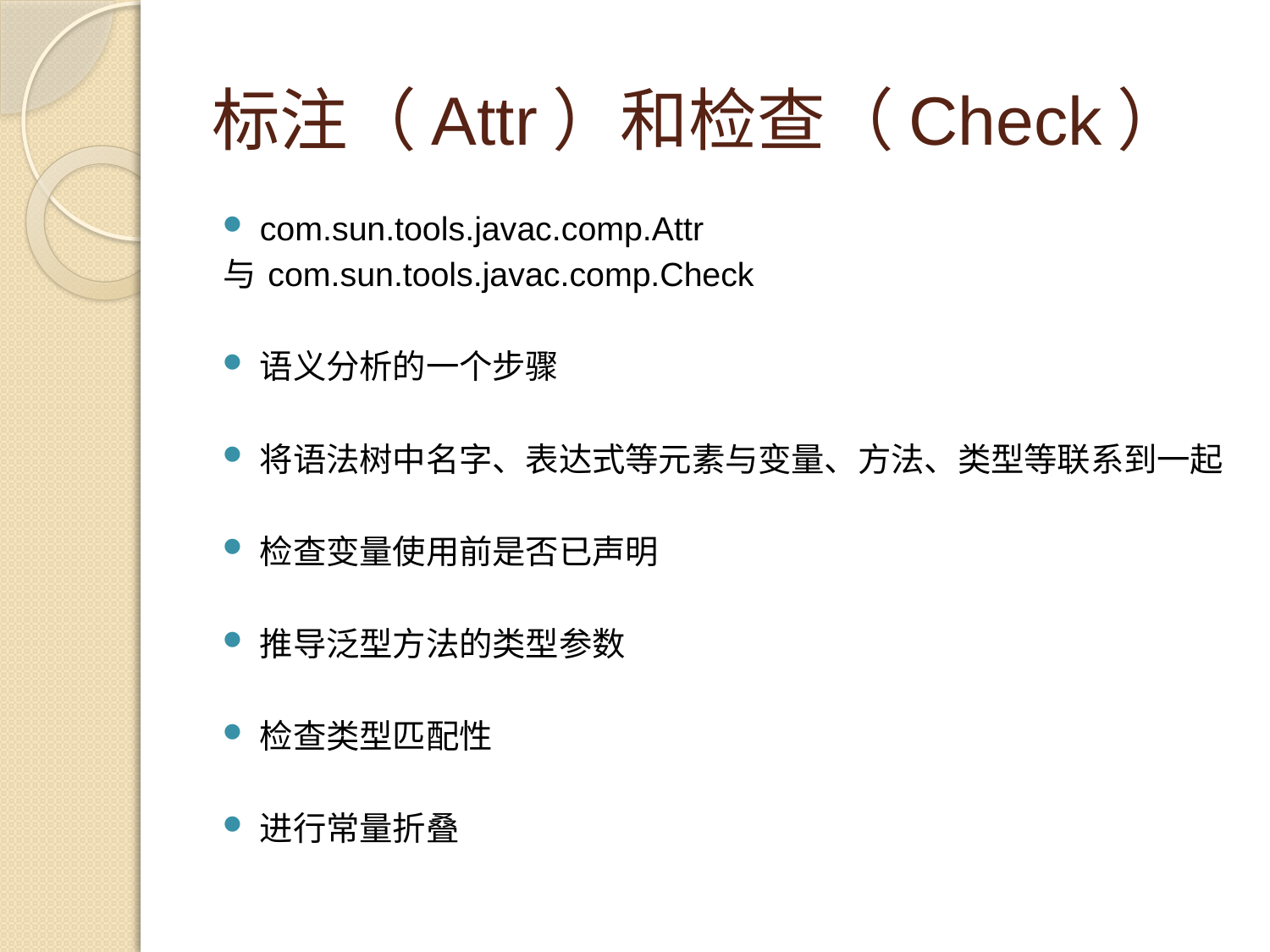

# 标注（Attr）和检查（Check）
com.sun.tools.javac.comp.Attr
与 com.sun.tools.javac.comp.Check

语义分析的一个步骤

将语法树中名字、表达式等元素与变量、方法、类型等联系到一起

检查变量使用前是否已声明

推导泛型方法的类型参数

检查类型匹配性

进行常量折叠